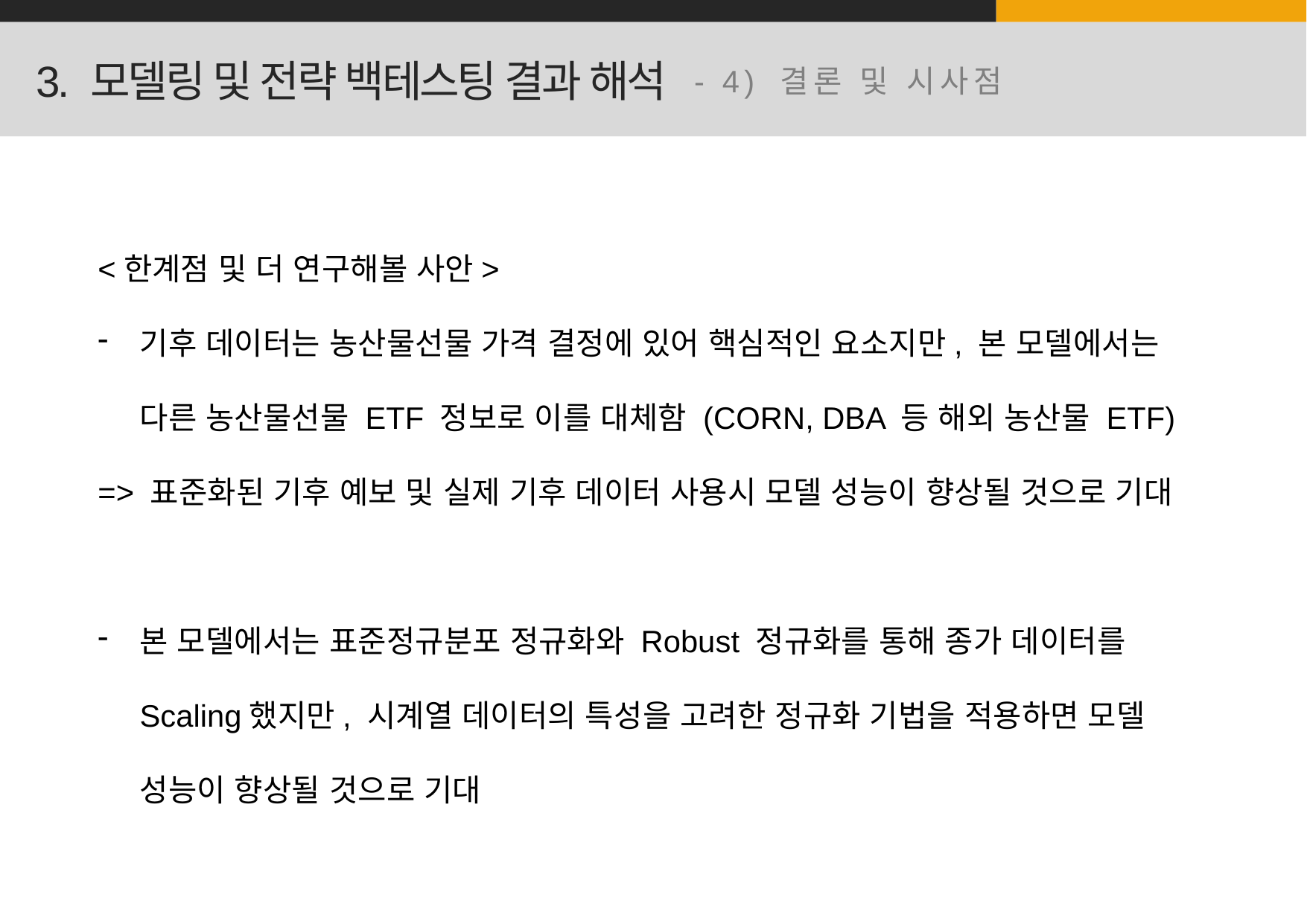

3. 모델링 및 전략 백테스팅 결과 해석
- 4) 결론 및 시사점
<한계점 및 더 연구해볼 사안>
기후 데이터는 농산물선물 가격 결정에 있어 핵심적인 요소지만, 본 모델에서는 다른 농산물선물 ETF 정보로 이를 대체함 (CORN, DBA 등 해외 농산물 ETF)
=> 표준화된 기후 예보 및 실제 기후 데이터 사용시 모델 성능이 향상될 것으로 기대

본 모델에서는 표준정규분포 정규화와 Robust 정규화를 통해 종가 데이터를 Scaling했지만, 시계열 데이터의 특성을 고려한 정규화 기법을 적용하면 모델 성능이 향상될 것으로 기대